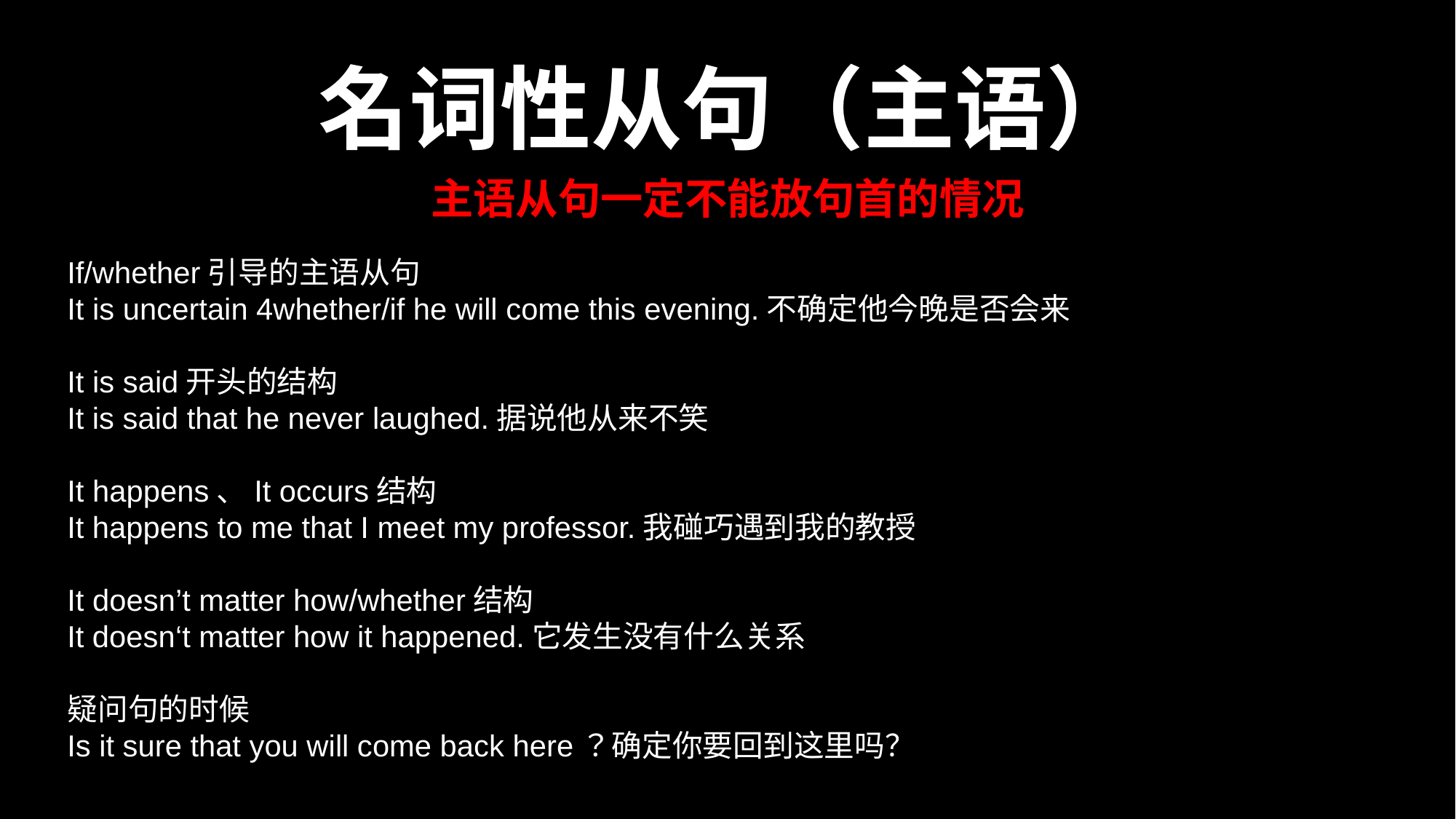

名词性从句（主语）
主语从句一定不能放句首的情况
If/whether引导的主语从句
It is uncertain 4whether/if he will come this evening.不确定他今晚是否会来

It is said开头的结构
It is said that he never laughed.据说他从来不笑

It happens、It occurs结构
It happens to me that I meet my professor.我碰巧遇到我的教授

It doesn’t matter how/whether结构
It doesn‘t matter how it happened.它发生没有什么关系

疑问句的时候
Is it sure that you will come back here？确定你要回到这里吗？